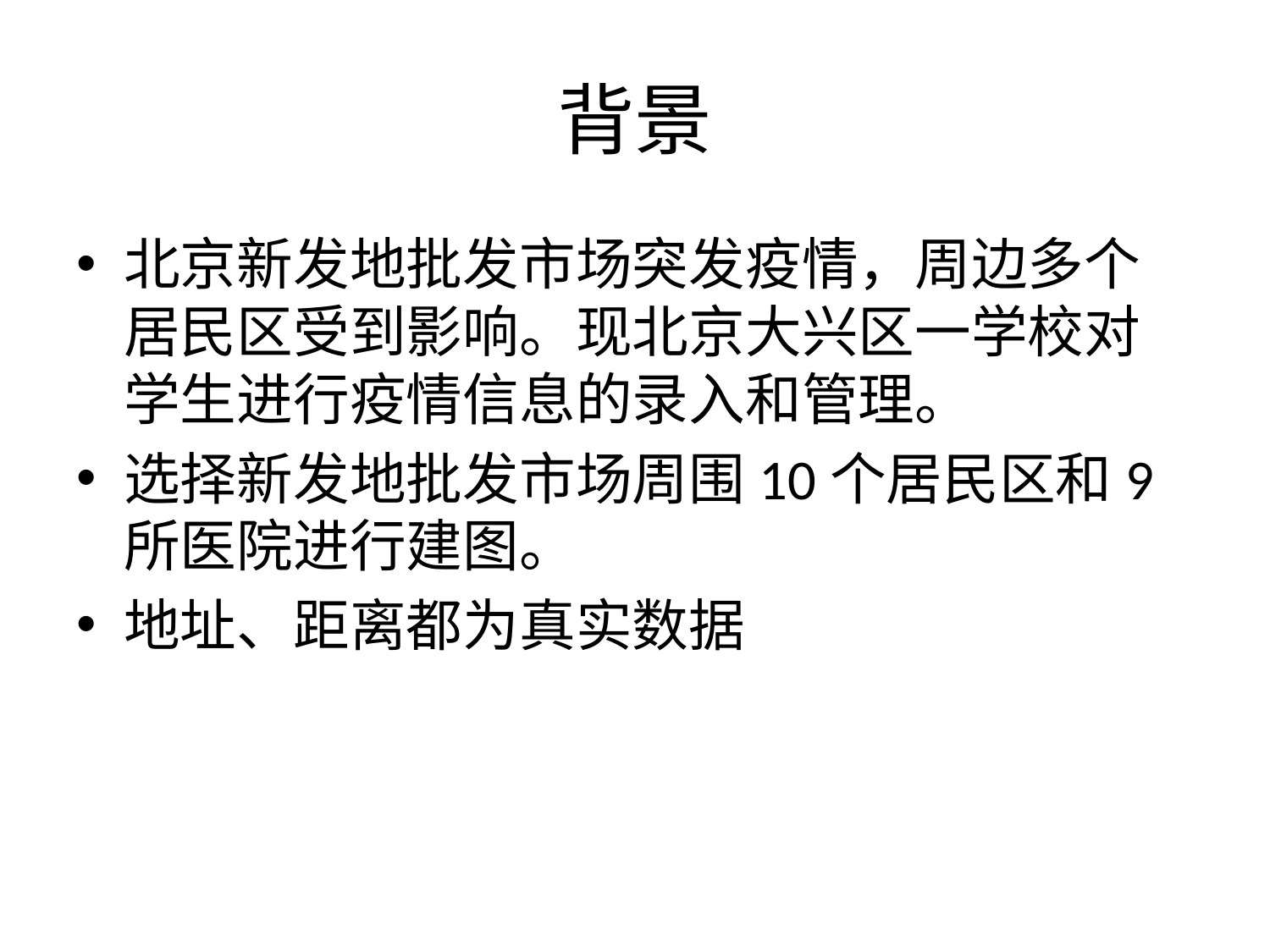

# 背景
北京新发地批发市场突发疫情，周边多个居民区受到影响。现北京大兴区一学校对学生进行疫情信息的录入和管理。
选择新发地批发市场周围10个居民区和9所医院进行建图。
地址、距离都为真实数据